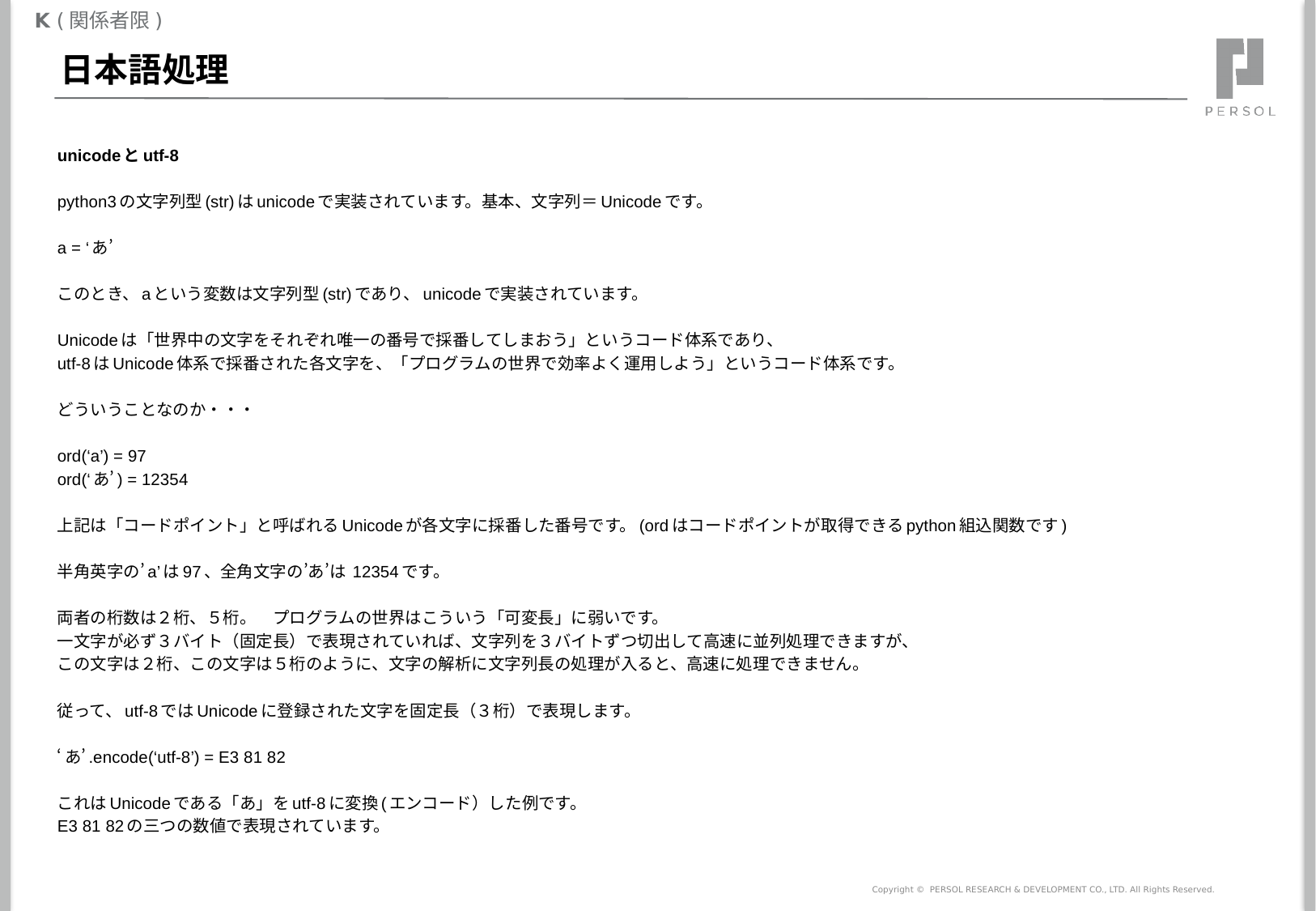

# 日本語処理
unicodeとutf-8

python3の文字列型(str)はunicodeで実装されています。基本、文字列＝Unicodeです。

a = ‘あ’

このとき、aという変数は文字列型(str)であり、unicodeで実装されています。

Unicodeは「世界中の文字をそれぞれ唯一の番号で採番してしまおう」というコード体系であり、
utf-8はUnicode体系で採番された各文字を、「プログラムの世界で効率よく運用しよう」というコード体系です。

どういうことなのか・・・

ord(‘a’) = 97
ord(‘あ’) = 12354

上記は「コードポイント」と呼ばれるUnicodeが各文字に採番した番号です。(ordはコードポイントが取得できるpython組込関数です)

半角英字の’a’は97、全角文字の’あ’は 12354です。

両者の桁数は２桁、５桁。　プログラムの世界はこういう「可変長」に弱いです。
一文字が必ず３バイト（固定長）で表現されていれば、文字列を３バイトずつ切出して高速に並列処理できますが、
この文字は２桁、この文字は５桁のように、文字の解析に文字列長の処理が入ると、高速に処理できません。

従って、utf-8ではUnicodeに登録された文字を固定長（３桁）で表現します。

‘あ’.encode(‘utf-8’) = E3 81 82

これはUnicodeである「あ」をutf-8に変換(エンコード）した例です。
E3 81 82の三つの数値で表現されています。